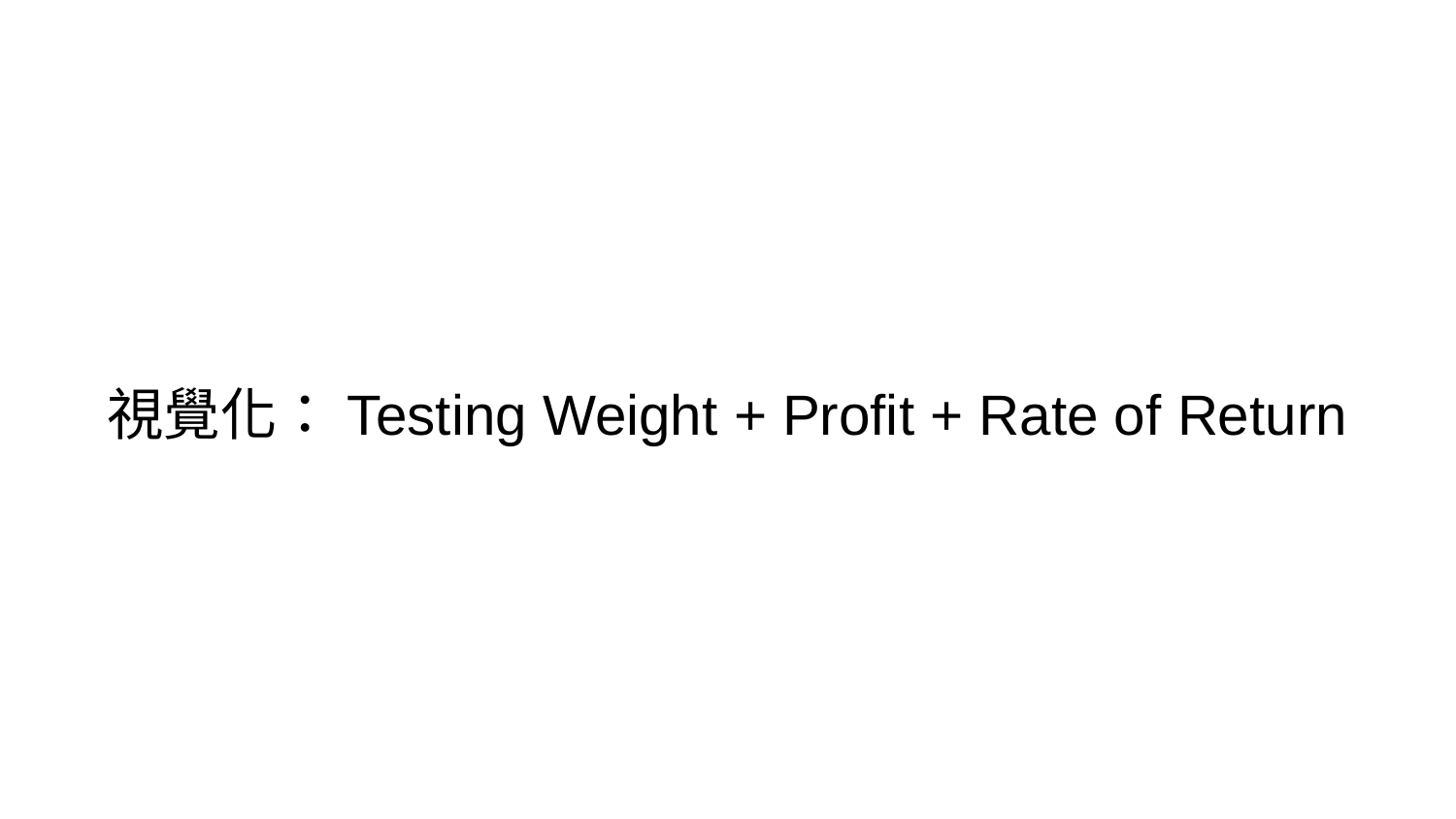

# 視覺化：Testing Weight + Profit + Rate of Return